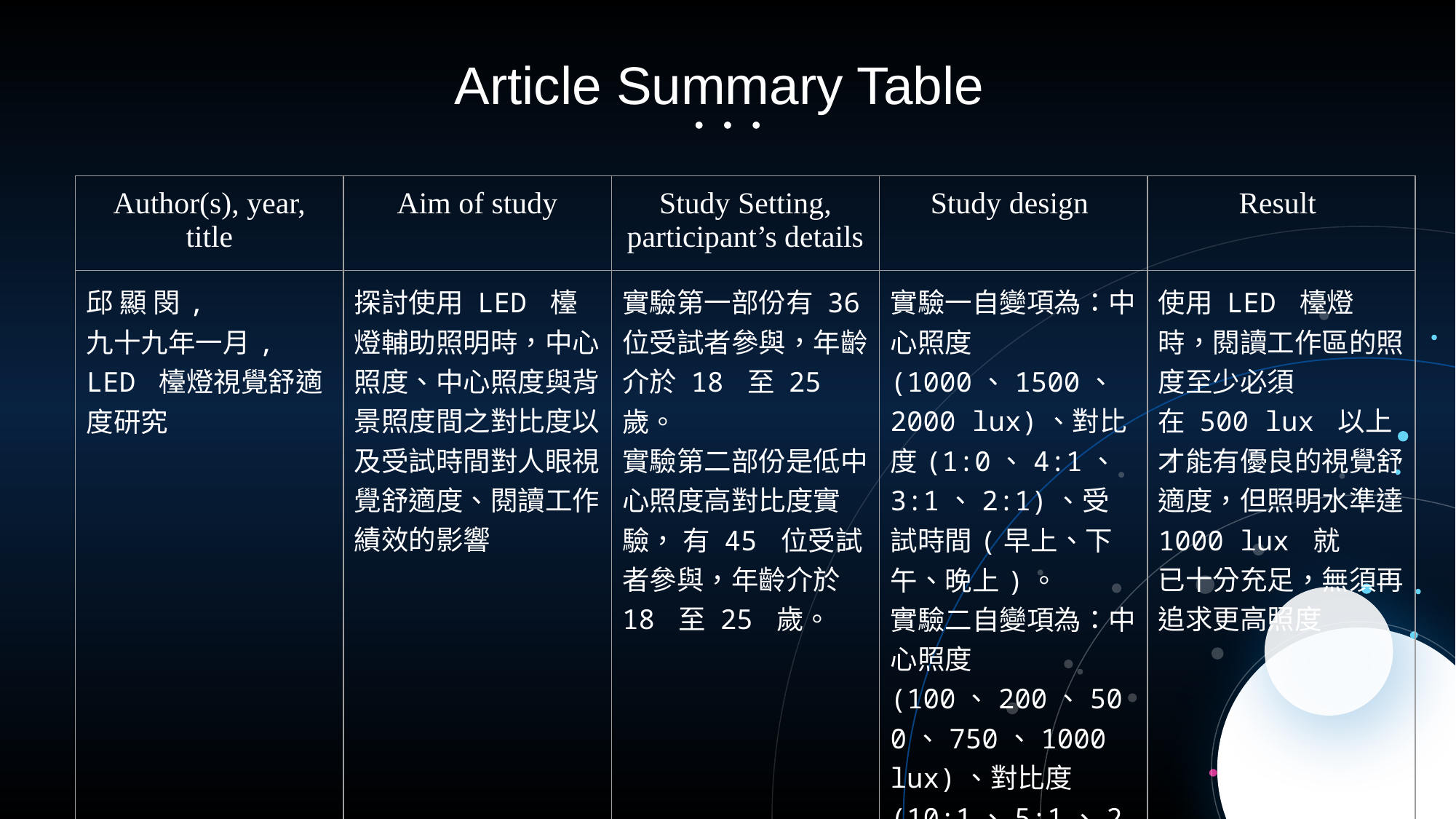

Article Summary Table

| Author(s), year, title | Aim of study | Study Setting, participant’s details | Study design | Result |
| --- | --- | --- | --- | --- |
| 邱 顯 閔, 九十九年一月, LED 檯燈視覺舒適度研究 | 探討使用 LED 檯燈輔助照明時，中心照度、中心照度與背景照度間之對比度以及受試時間對人眼視覺舒適度、閱讀工作績效的影響 | 實驗第一部份有 36 位受試者參與，年齡介於 18 至 25 歲。 實驗第二部份是低中心照度高對比度實驗， 有 45 位受試者參與，年齡介於 18 至 25 歲。 | 實驗一自變項為：中 心照度(1000、1500、2000 lux)、對比度(1:0、4:1、3:1、2:1)、受試時間(早上、下午、晚上)。 實驗二自變項為：中心照度(100、200、500、750、1000 lux)、對比度(10:1、5:1、2:1)、受試時間(早上、下午、晚上)。 | 使用 LED 檯燈時，閱讀工作區的照度至少必須 在 500 lux 以上才能有優良的視覺舒適度，但照明水準達 1000 lux 就 已十分充足，無須再追求更高照度 |

Do not, for one repulse, forgo the purpose that you resolved to effort. .